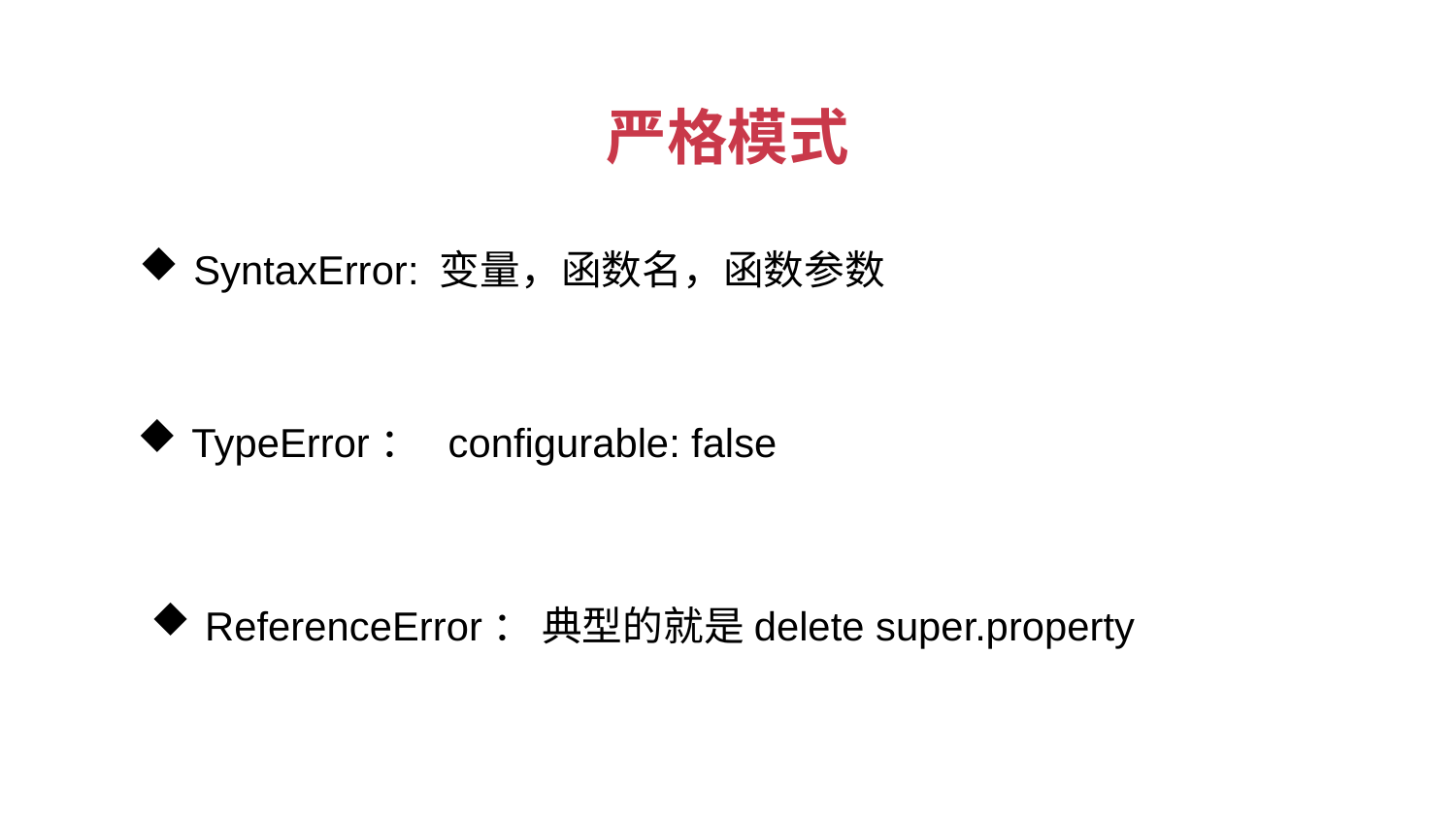

严格模式
SyntaxError: 变量，函数名，函数参数
TypeError：  configurable: false
ReferenceError： 典型的就是delete super.property